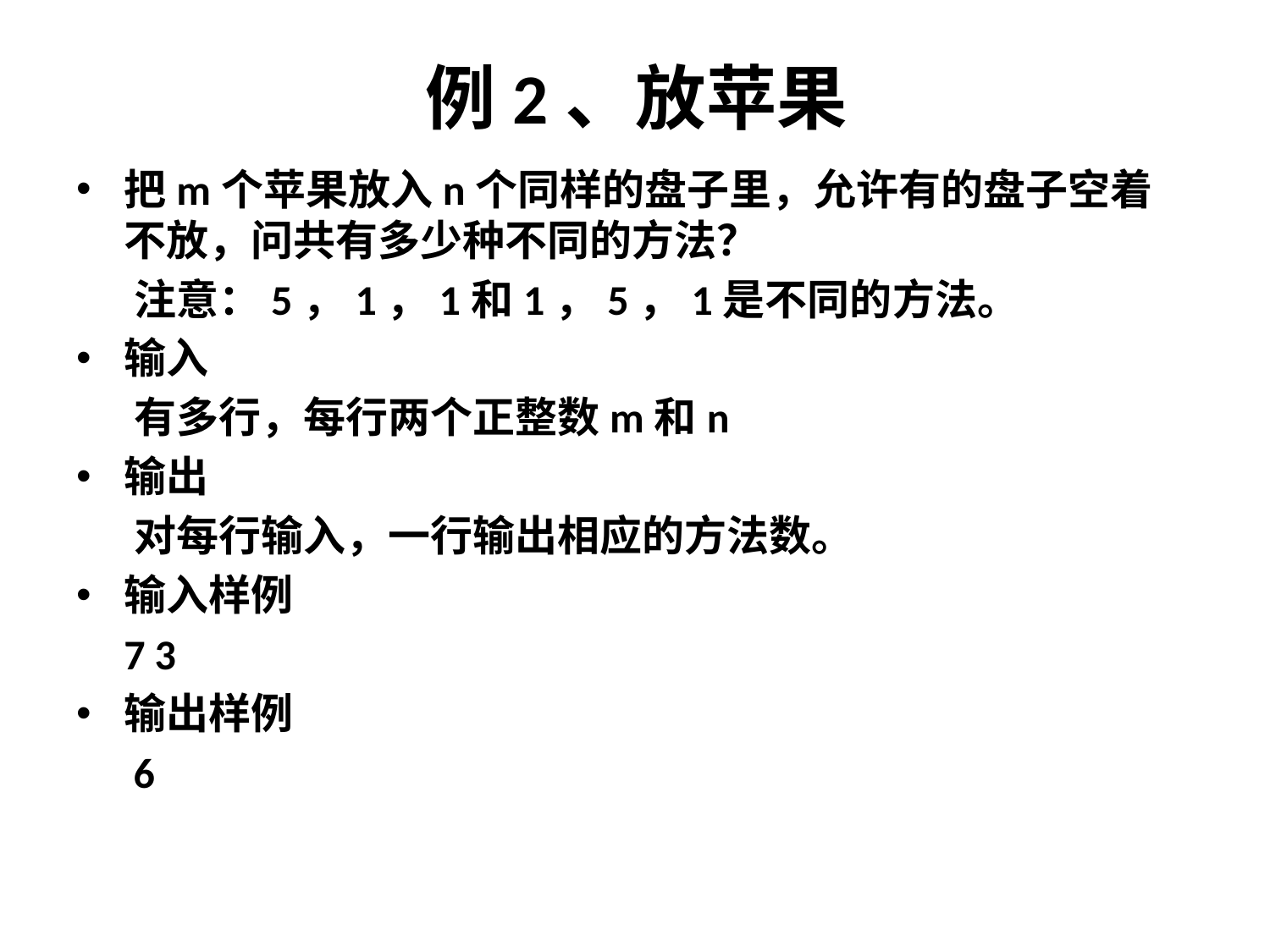

# 例2、放苹果
把m个苹果放入n个同样的盘子里，允许有的盘子空着不放，问共有多少种不同的方法？
     注意：5，1，1和1，5，1是不同的方法。
输入
     有多行，每行两个正整数m和n
输出
     对每行输入，一行输出相应的方法数。
输入样例
     7 3
输出样例
      6